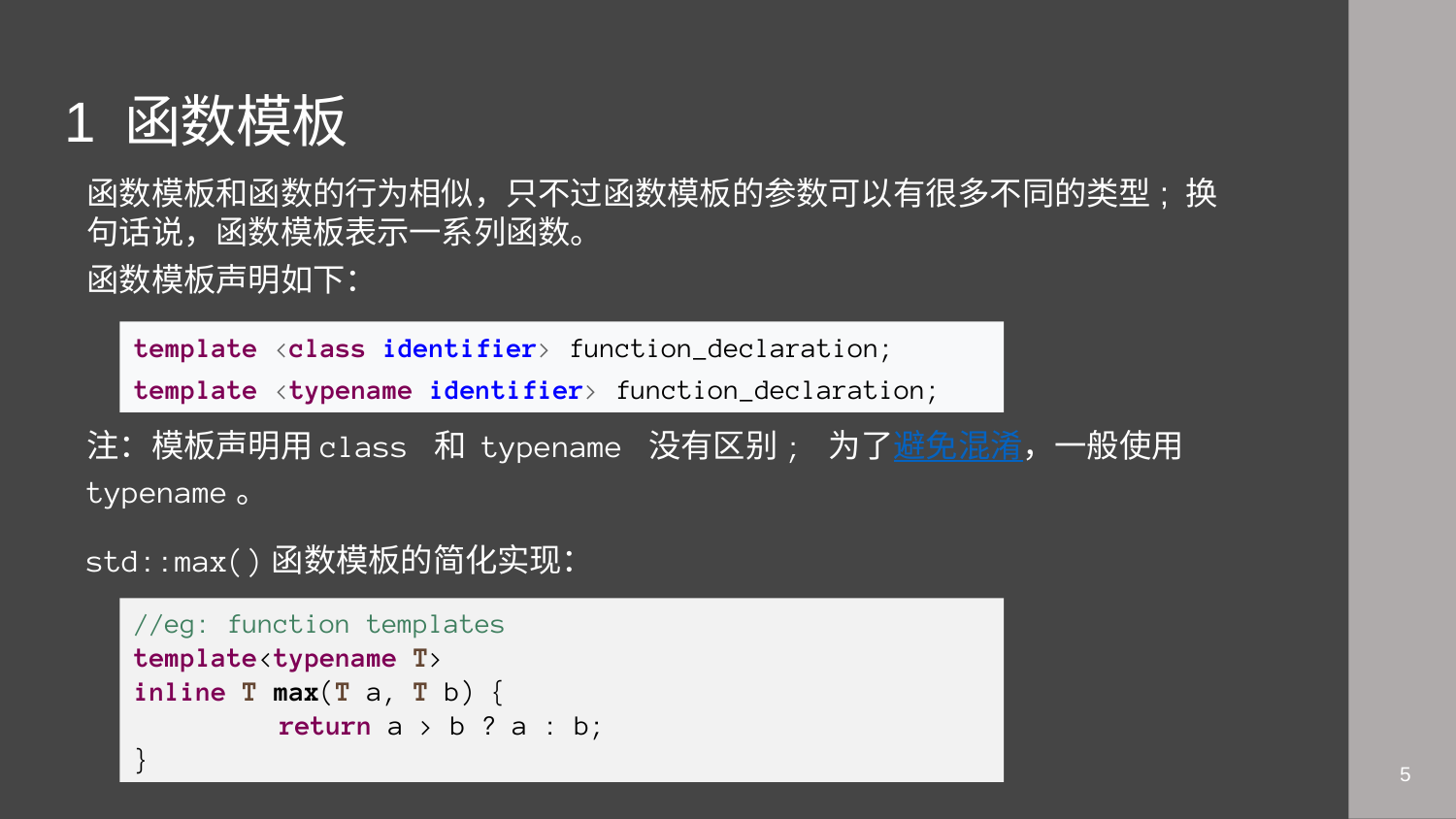

# 1 函数模板
函数模板和函数的行为相似，只不过函数模板的参数可以有很多不同的类型; 换句话说，函数模板表示一系列函数。
函数模板声明如下：
template <class identifier> function_declaration;
template <typename identifier> function_declaration;
注：模板声明用class 和 typename 没有区别; 为了避免混淆，一般使用typename。
std::max()函数模板的简化实现：
//eg: function templates
template<typename T>
inline T max(T a, T b) {
	return a > b ? a : b;
}
5